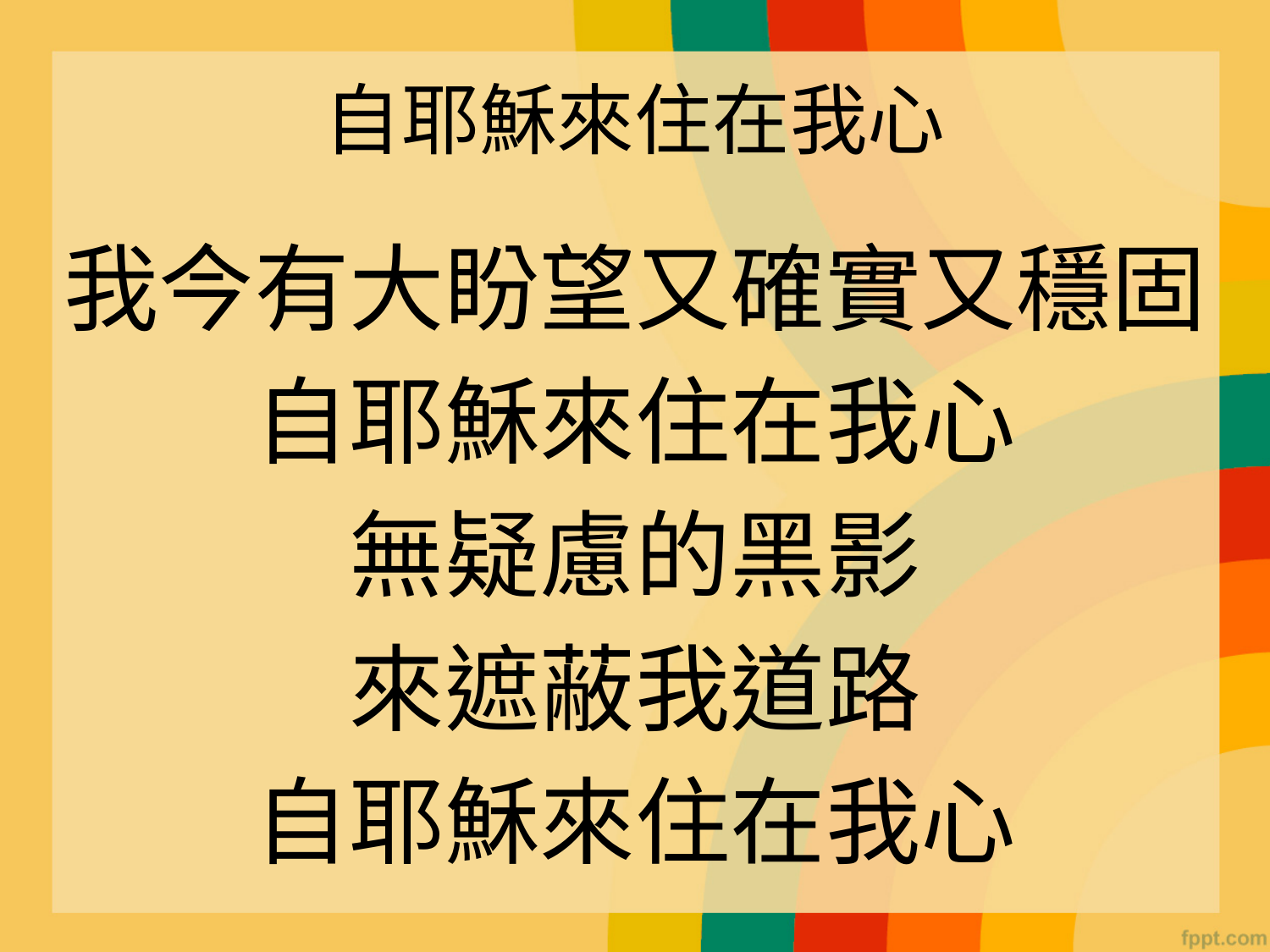

# 自耶穌來住在我心
我今有大盼望又確實又穩固
自耶穌來住在我心
無疑慮的黑影
來遮蔽我道路
自耶穌來住在我心